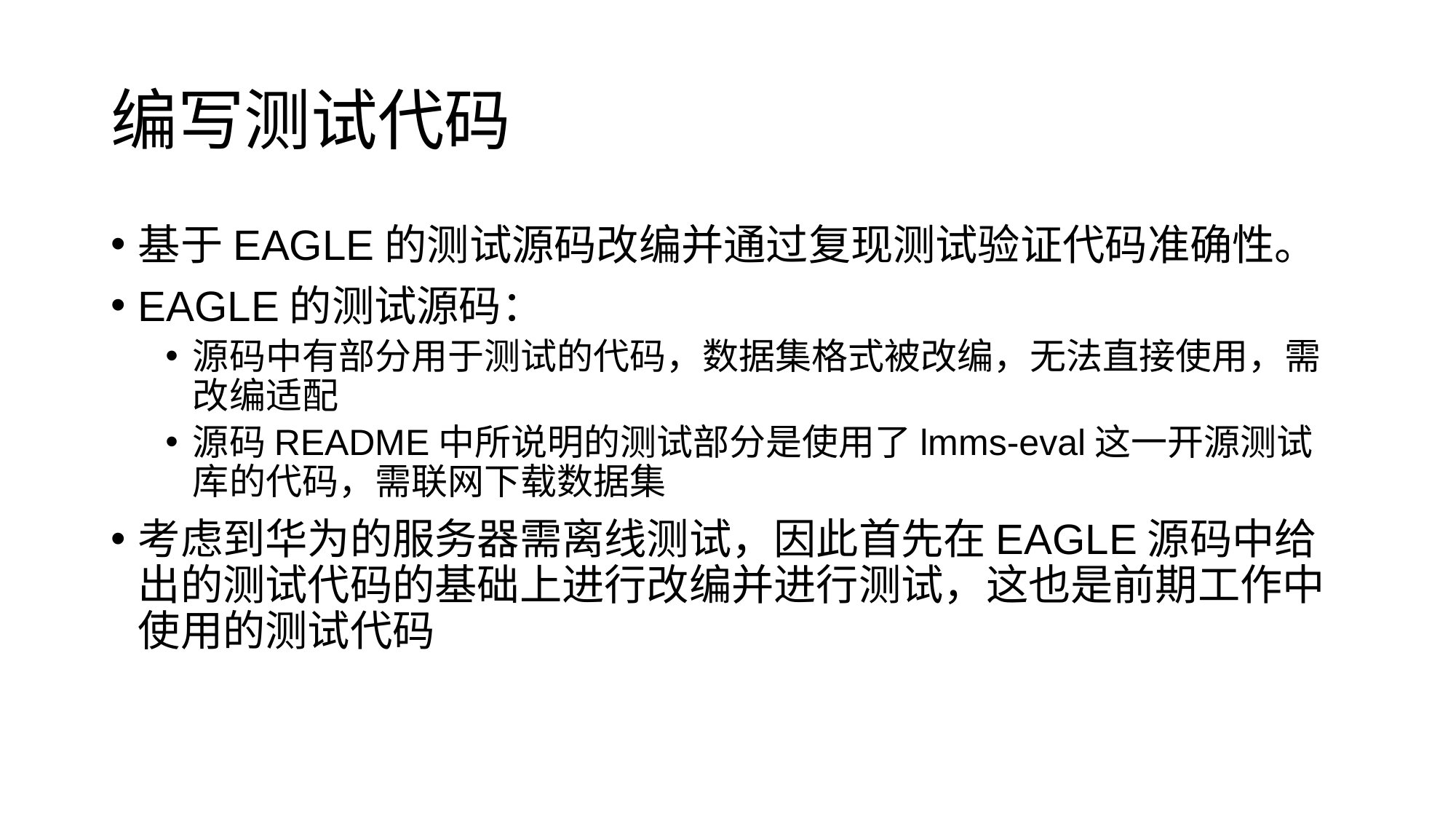

# 编写测试代码
基于EAGLE的测试源码改编并通过复现测试验证代码准确性。
EAGLE的测试源码：
源码中有部分用于测试的代码，数据集格式被改编，无法直接使用，需改编适配
源码README中所说明的测试部分是使用了lmms-eval这一开源测试库的代码，需联网下载数据集
考虑到华为的服务器需离线测试，因此首先在EAGLE源码中给出的测试代码的基础上进行改编并进行测试，这也是前期工作中使用的测试代码